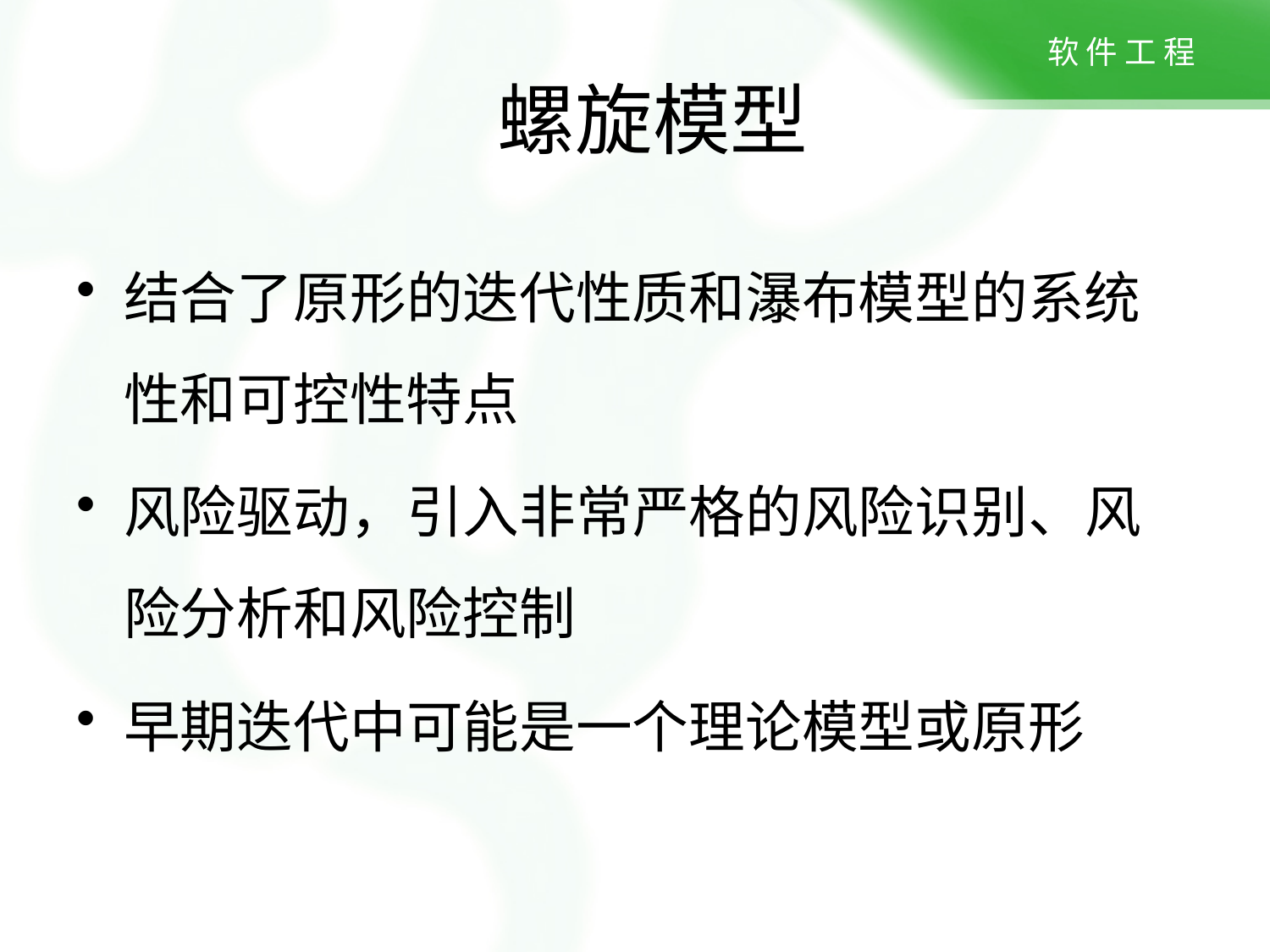

# 螺旋模型
结合了原形的迭代性质和瀑布模型的系统性和可控性特点
风险驱动，引入非常严格的风险识别、风险分析和风险控制
早期迭代中可能是一个理论模型或原形